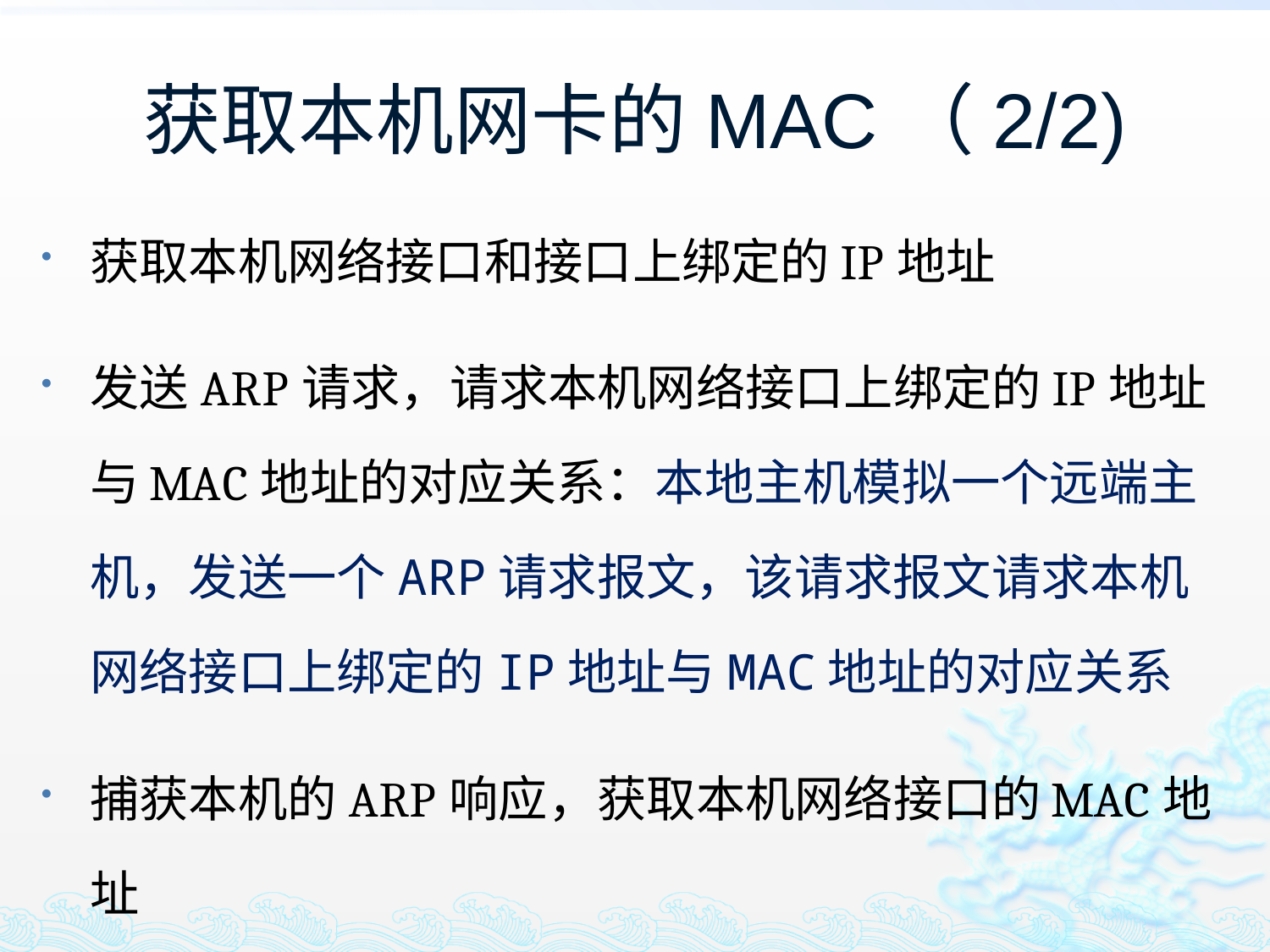

# 获取本机网卡的MAC（2/2)
获取本机网络接口和接口上绑定的IP地址
发送ARP请求，请求本机网络接口上绑定的IP地址与MAC地址的对应关系：本地主机模拟一个远端主机，发送一个ARP请求报文，该请求报文请求本机网络接口上绑定的IP地址与MAC地址的对应关系
捕获本机的ARP响应，获取本机网络接口的MAC地址